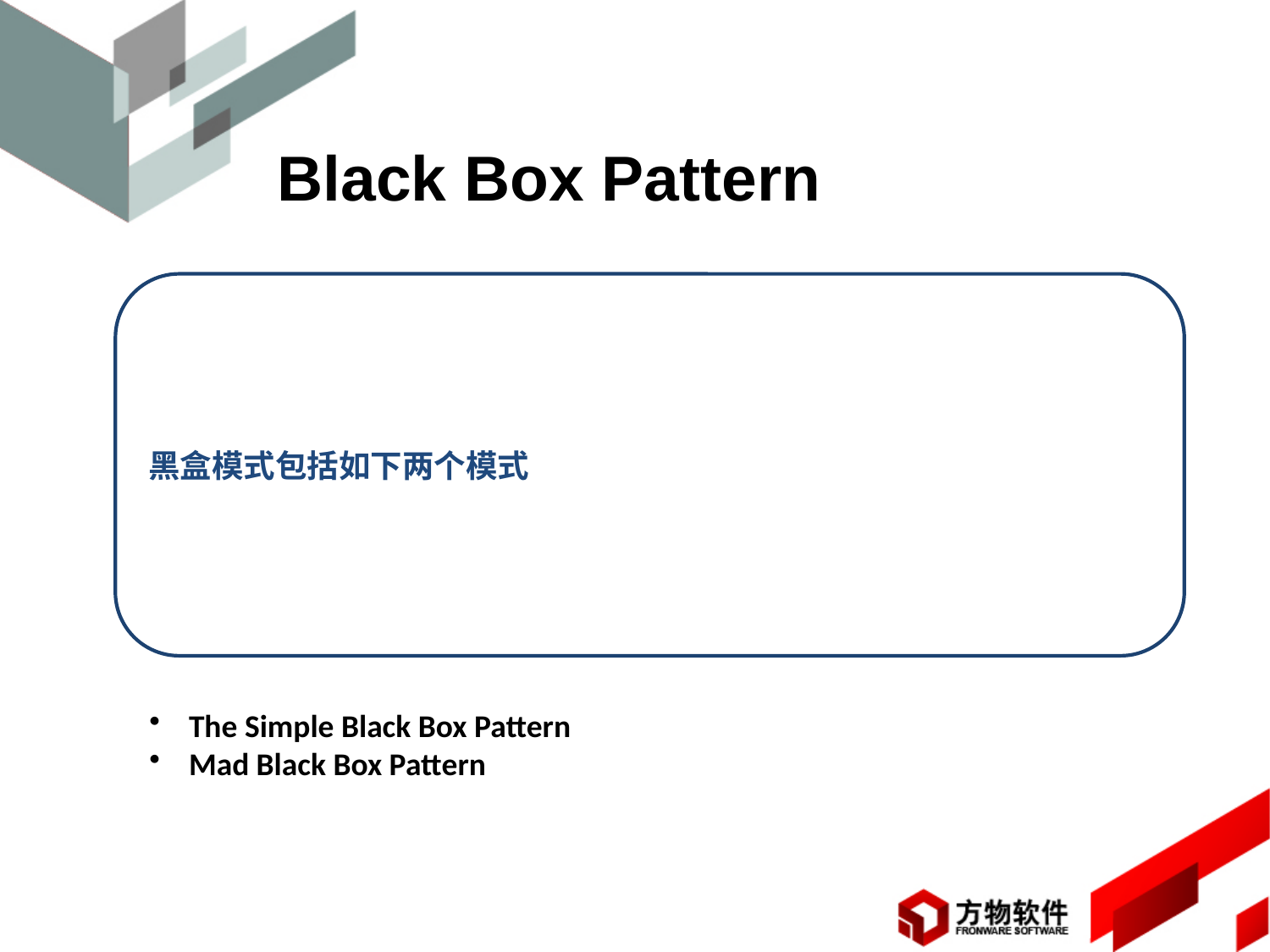

# Black Box Pattern
黑盒模式包括如下两个模式
The Simple Black Box Pattern
Mad Black Box Pattern